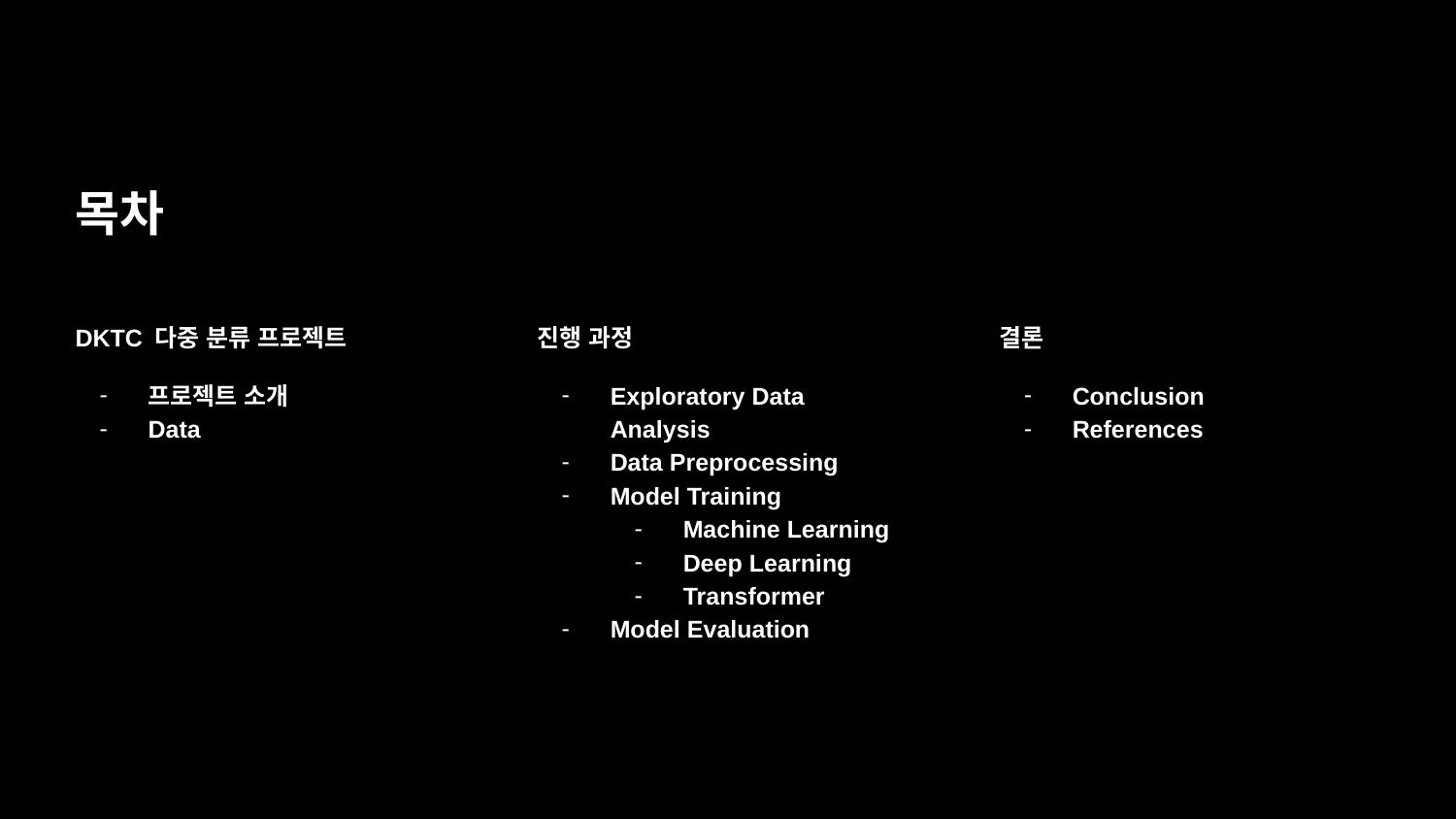

Data Exploration Analysis
목차
DKTC 다중 분류 프로젝트
프로젝트 소개
Data
진행 과정
Exploratory Data Analysis
Data Preprocessing
Model Training
Machine Learning
Deep Learning
Transformer
Model Evaluation
결론
Conclusion
References